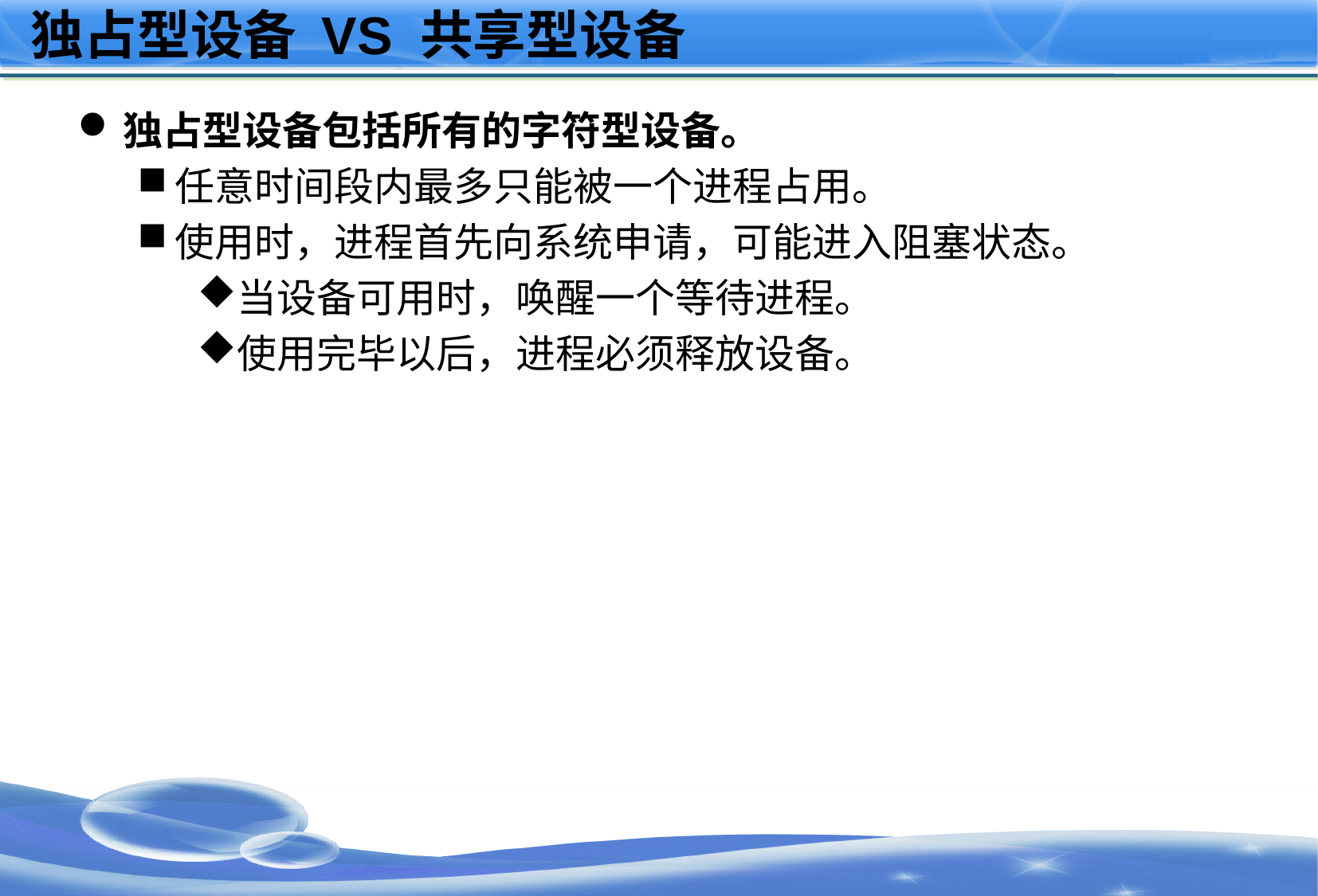

# 独占型设备 VS 共享型设备
独占型设备包括所有的字符型设备。
任意时间段内最多只能被一个进程占用。
使用时，进程首先向系统申请，可能进入阻塞状态。
当设备可用时，唤醒一个等待进程。
使用完毕以后，进程必须释放设备。